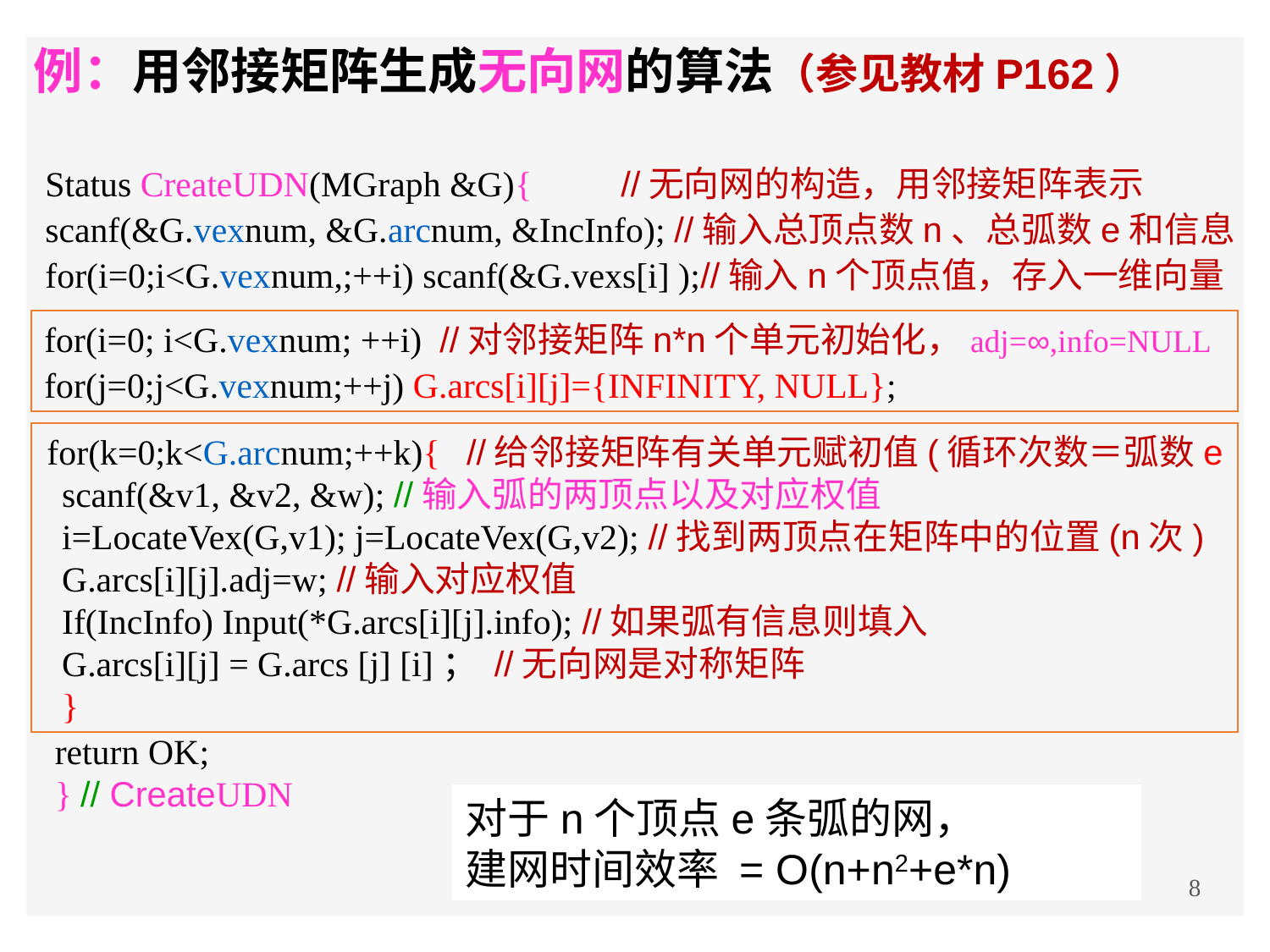

# 例：用邻接矩阵生成无向网的算法（参见教材P162）
Status CreateUDN(MGraph &G){          //无向网的构造，用邻接矩阵表示
scanf(&G.vexnum, &G.arcnum, &IncInfo); //输入总顶点数n、总弧数e和信息
for(i=0;i<G.vexnum,;++i) scanf(&G.vexs[i] );//输入n个顶点值，存入一维向量
for(i=0; i<G.vexnum; ++i)  //对邻接矩阵n*n个单元初始化，adj=∞,info=NULL
for(j=0;j<G.vexnum;++j) G.arcs[i][j]={INFINITY, NULL};
for(k=0;k<G.arcnum;++k){   //给邻接矩阵有关单元赋初值(循环次数＝弧数e
  scanf(&v1, &v2, &w); //输入弧的两顶点以及对应权值
  i=LocateVex(G,v1); j=LocateVex(G,v2); //找到两顶点在矩阵中的位置(n次)
  G.arcs[i][j].adj=w; //输入对应权值
  If(IncInfo) Input(*G.arcs[i][j].info); //如果弧有信息则填入
  G.arcs[i][j] = G.arcs [j] [i]； //无向网是对称矩阵
  }
return OK;
} // CreateUDN
对于n个顶点e条弧的网，
建网时间效率 = O(n+n2+e*n)
8